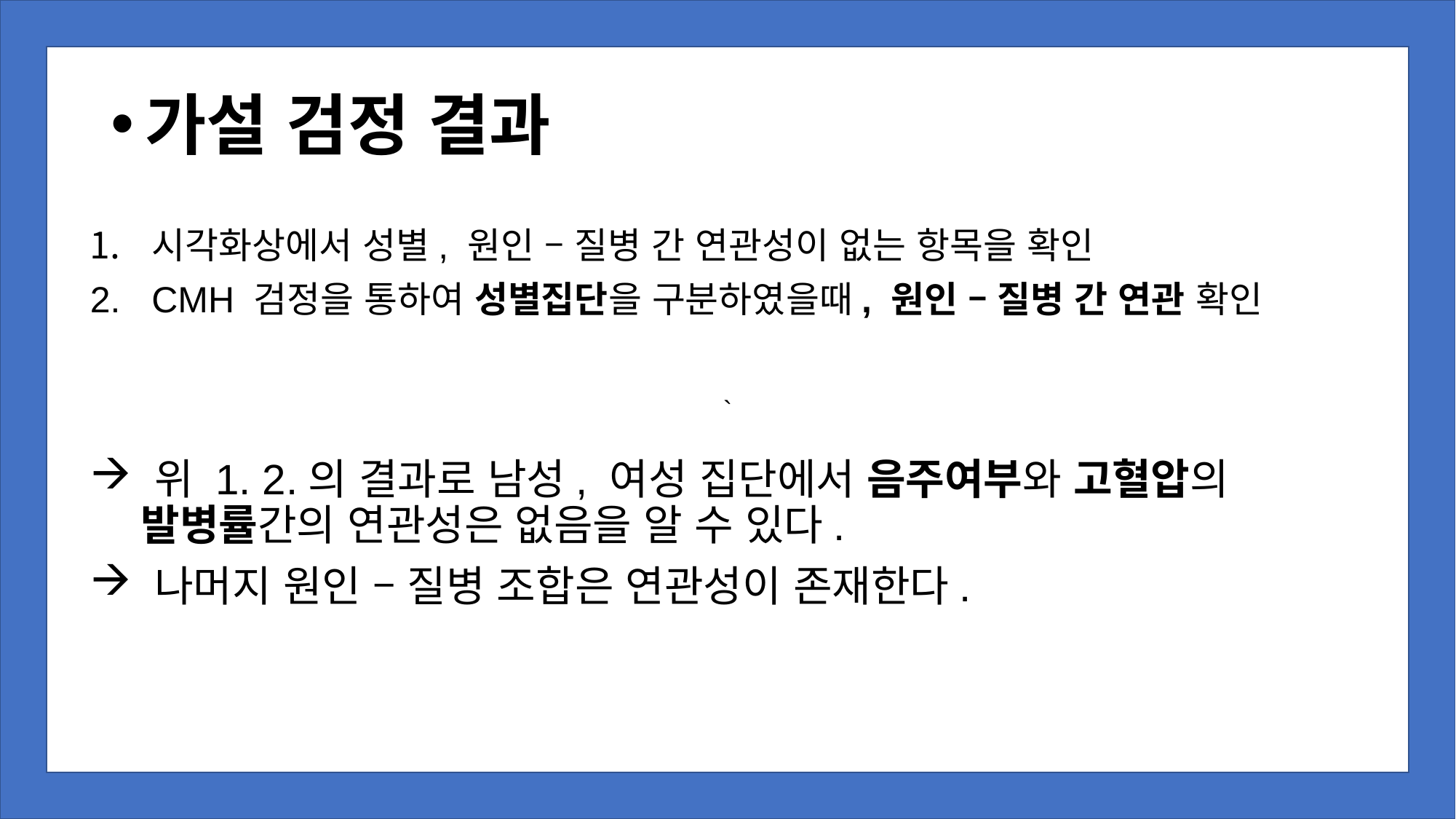

`
가설 검정 결과
시각화상에서 성별, 원인 – 질병 간 연관성이 없는 항목을 확인
CMH 검정을 통하여 성별집단을 구분하였을때, 원인 – 질병 간 연관 확인

 위 1. 2.의 결과로 남성, 여성 집단에서 음주여부와 고혈압의
  발병률간의 연관성은 없음을 알 수 있다.
 나머지 원인 – 질병 조합은 연관성이 존재한다.